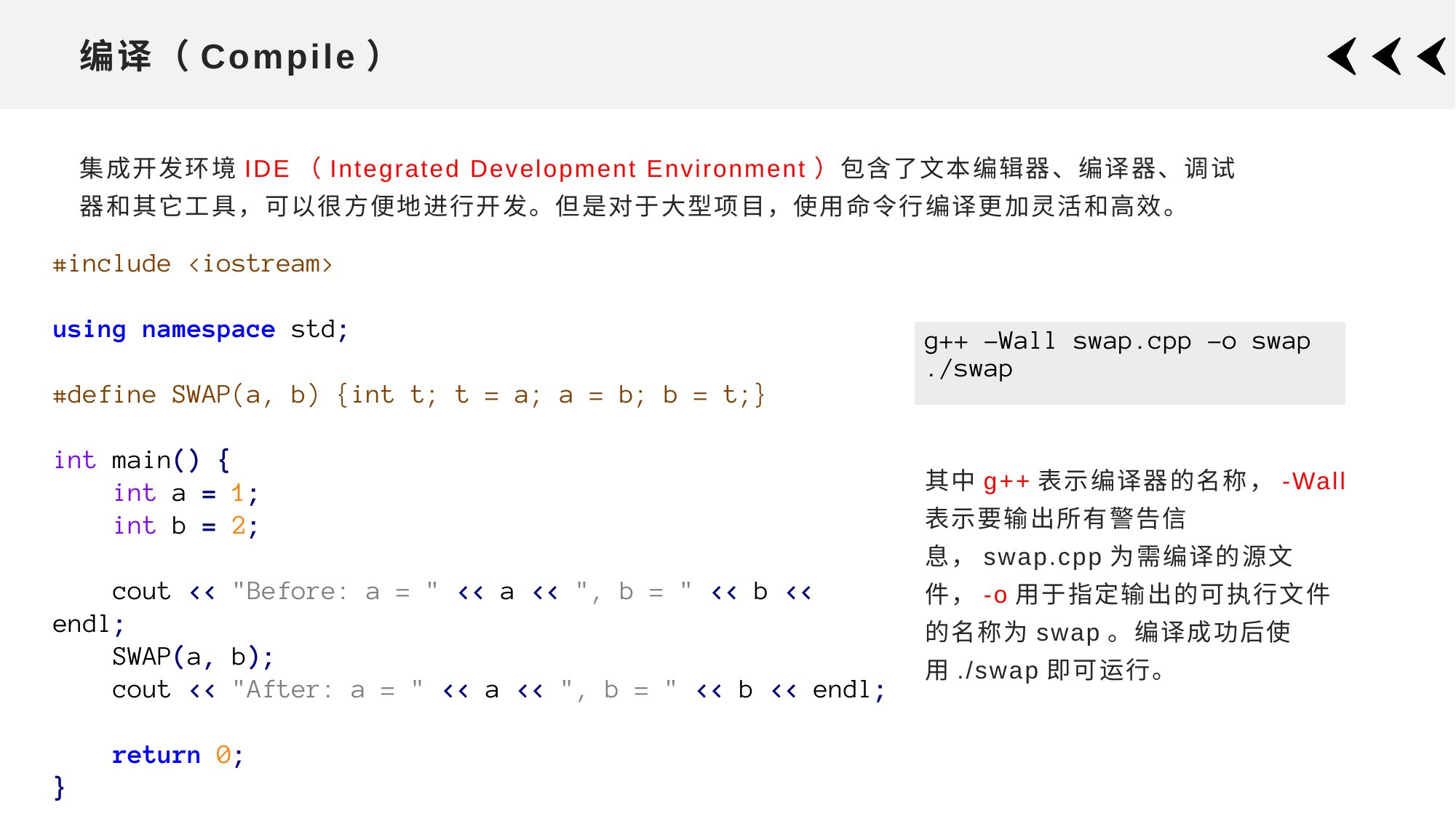

# 编译（Compile）
集成开发环境IDE（Integrated Development Environment）包含了文本编辑器、编译器、调试器和其它工具，可以很方便地进行开发。但是对于大型项目，使用命令行编译更加灵活和高效。
#include <iostream>

using namespace std;

#define SWAP(a, b) {int t; t = a; a = b; b = t;}

int main() {
    int a = 1;
    int b = 2;

    cout << "Before: a = " << a << ", b = " << b << endl;
    SWAP(a, b);
    cout << "After: a = " << a << ", b = " << b << endl;

    return 0;
}
| g++ -Wall swap.cpp -o swap ./swap |
| --- |
其中g++表示编译器的名称，-Wall表示要输出所有警告信息，swap.cpp为需编译的源文件，-o用于指定输出的可执行文件的名称为swap。编译成功后使用./swap即可运行。